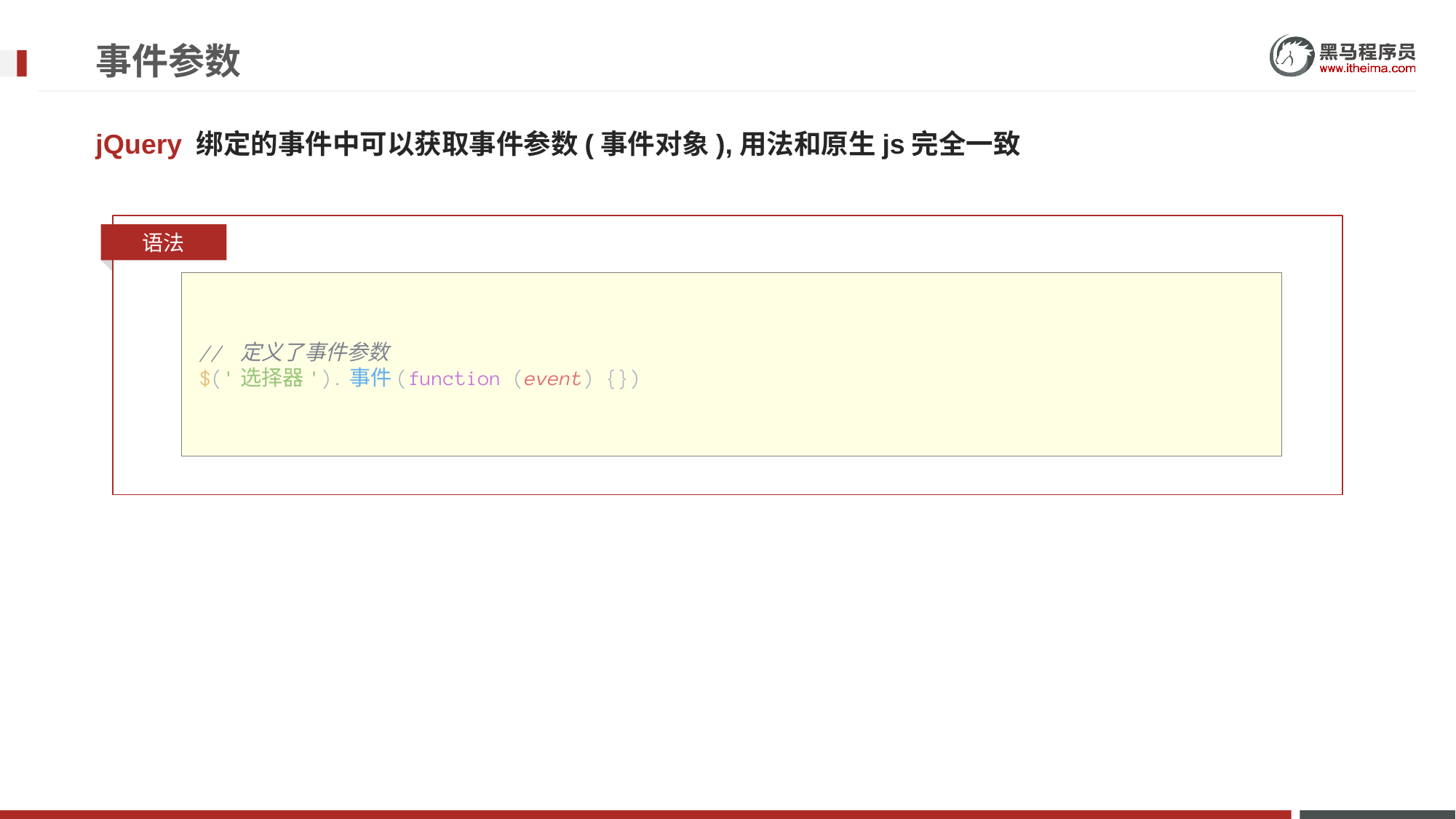

# 事件参数
jQuery 绑定的事件中可以获取事件参数(事件对象),用法和原生js完全一致

语法

      // 定义了事件参数
      $('选择器').事件(function (event) {})